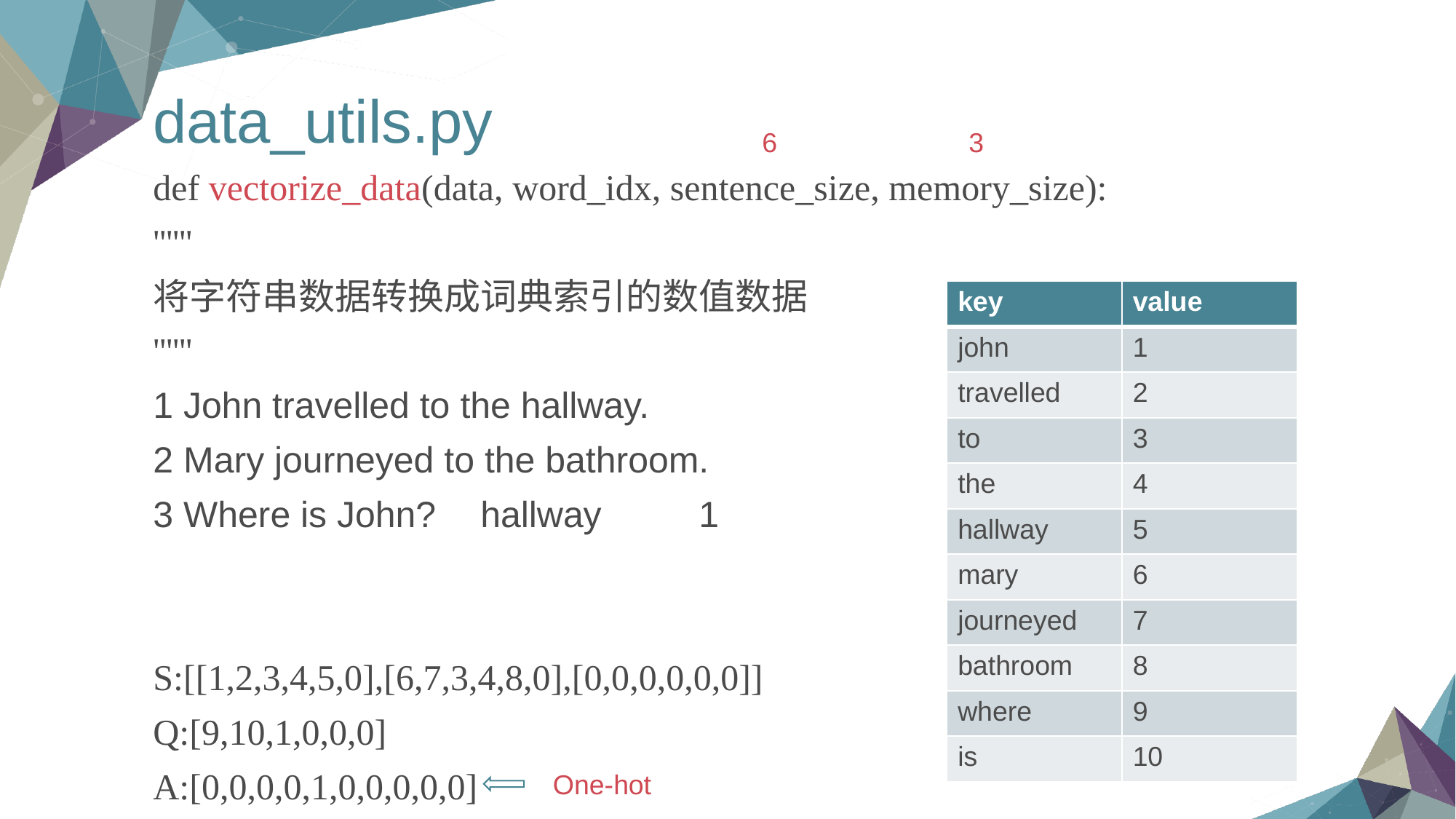

# data_utils.py
6
3
def vectorize_data(data, word_idx, sentence_size, memory_size):
''''''
将字符串数据转换成词典索引的数值数据
''''''
1 John travelled to the hallway.
2 Mary journeyed to the bathroom.
3 Where is John? 	hallway	1

S:[[1,2,3,4,5,0],[6,7,3,4,8,0],[0,0,0,0,0,0]]
Q:[9,10,1,0,0,0]
A:[0,0,0,0,1,0,0,0,0,0]
| key | value |
| --- | --- |
| john | 1 |
| travelled | 2 |
| to | 3 |
| the | 4 |
| hallway | 5 |
| mary | 6 |
| journeyed | 7 |
| bathroom | 8 |
| where | 9 |
| is | 10 |
One-hot